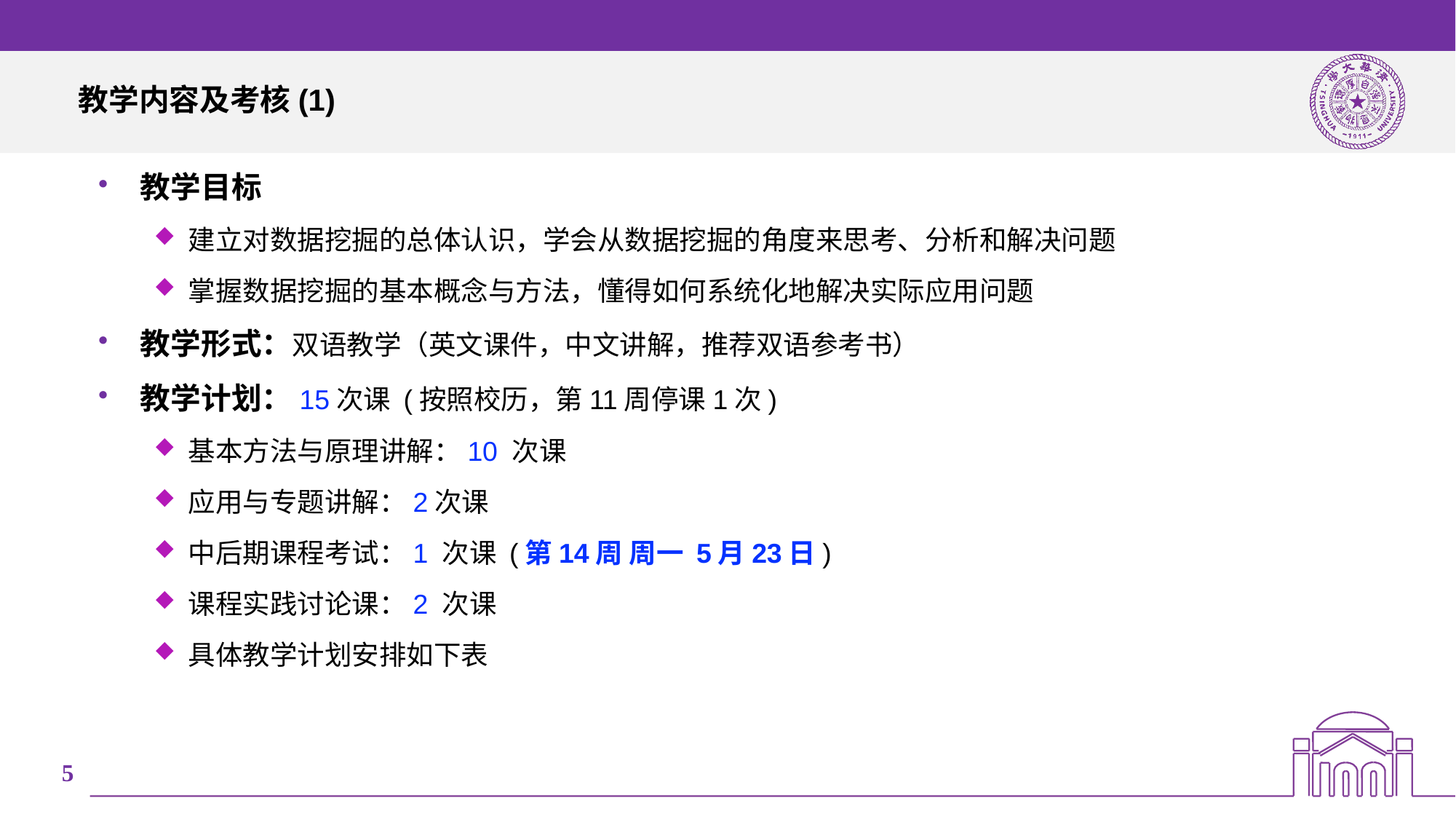

# 教学内容及考核(1)
教学目标
建立对数据挖掘的总体认识，学会从数据挖掘的角度来思考、分析和解决问题
掌握数据挖掘的基本概念与方法，懂得如何系统化地解决实际应用问题
教学形式：双语教学（英文课件，中文讲解，推荐双语参考书）
教学计划：15次课 (按照校历，第11周停课1次)
基本方法与原理讲解：10 次课
应用与专题讲解：2次课
中后期课程考试：1 次课 (第14周 周一 5月23日)
课程实践讨论课：2 次课
具体教学计划安排如下表